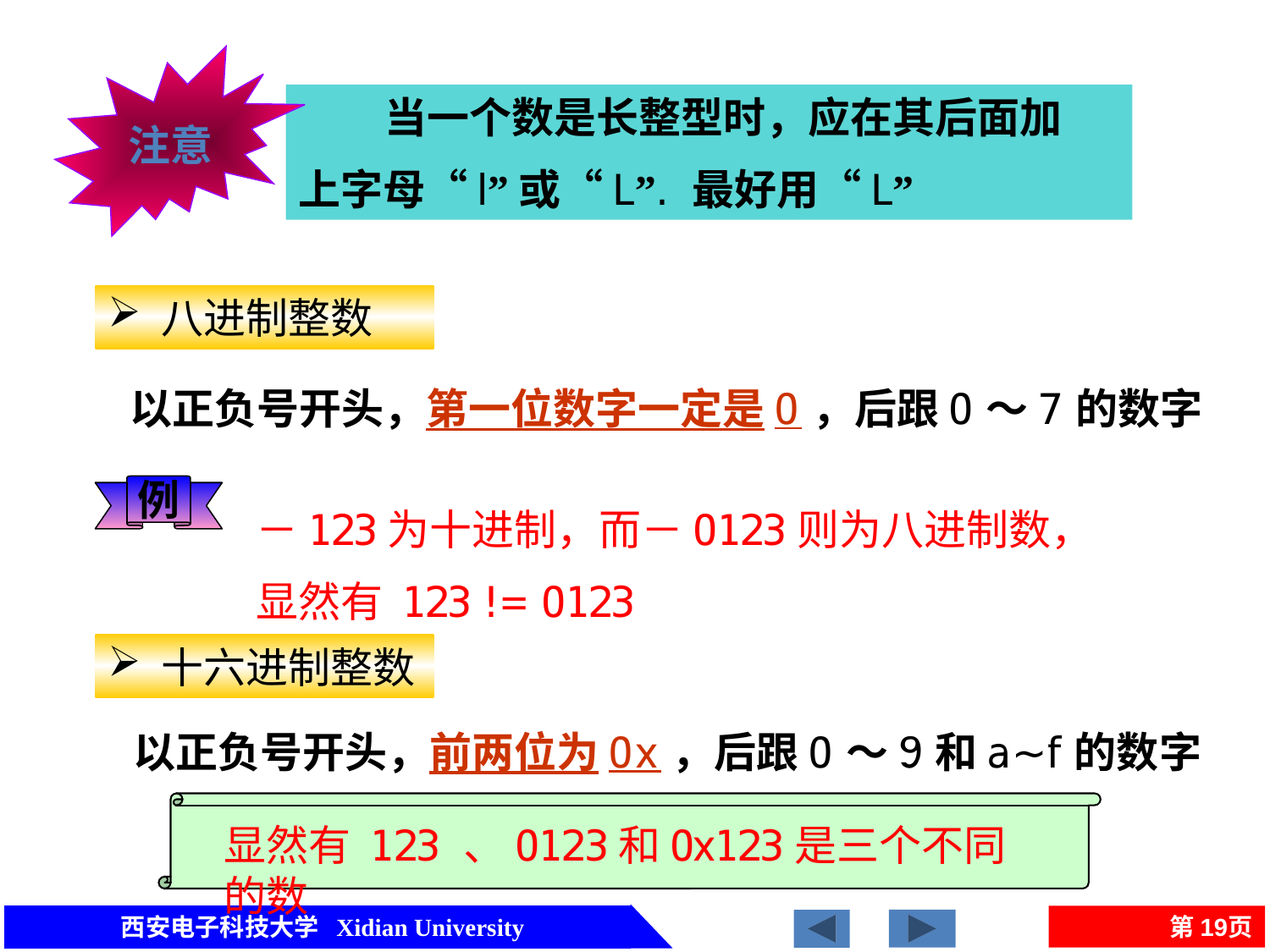

注意
        当一个数是长整型时，应在其后面加
上字母“l”或“L”. 最好用“L”
 八进制整数
以正负号开头，第一位数字一定是0，后跟0～7的数字
例
－123为十进制，而－0123则为八进制数，
显然有 123 != 0123
 十六进制整数
以正负号开头，前两位为0x，后跟0～9和a~f的数字

显然有 123 、0123和0x123是三个不同的数